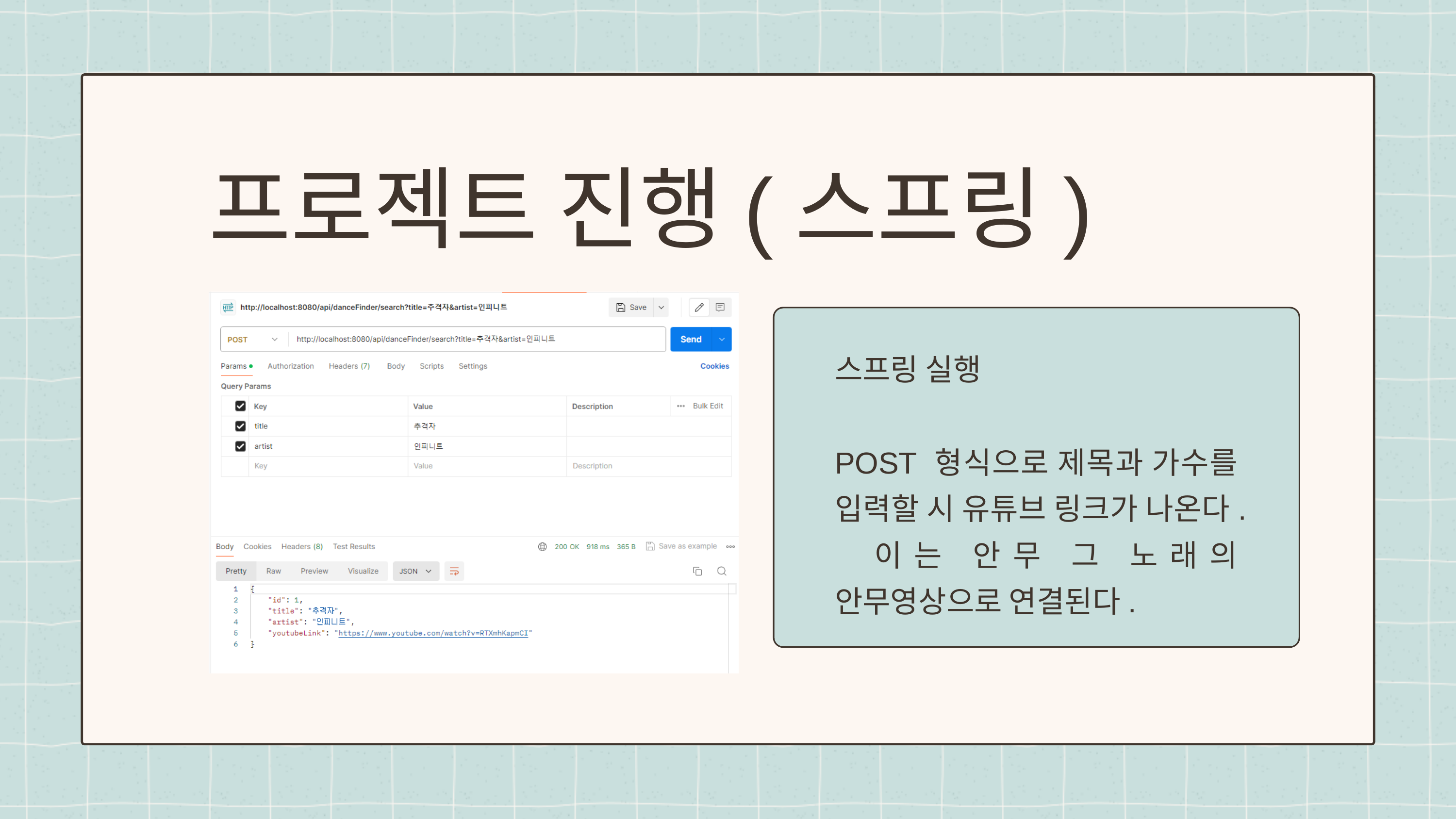

프로젝트 진행(스프링)

스프링 실행

POST 형식으로 제목과 가수를 입력할 시 유튜브 링크가 나온다. 이는 안무 그 노래의 안무영상으로 연결된다.